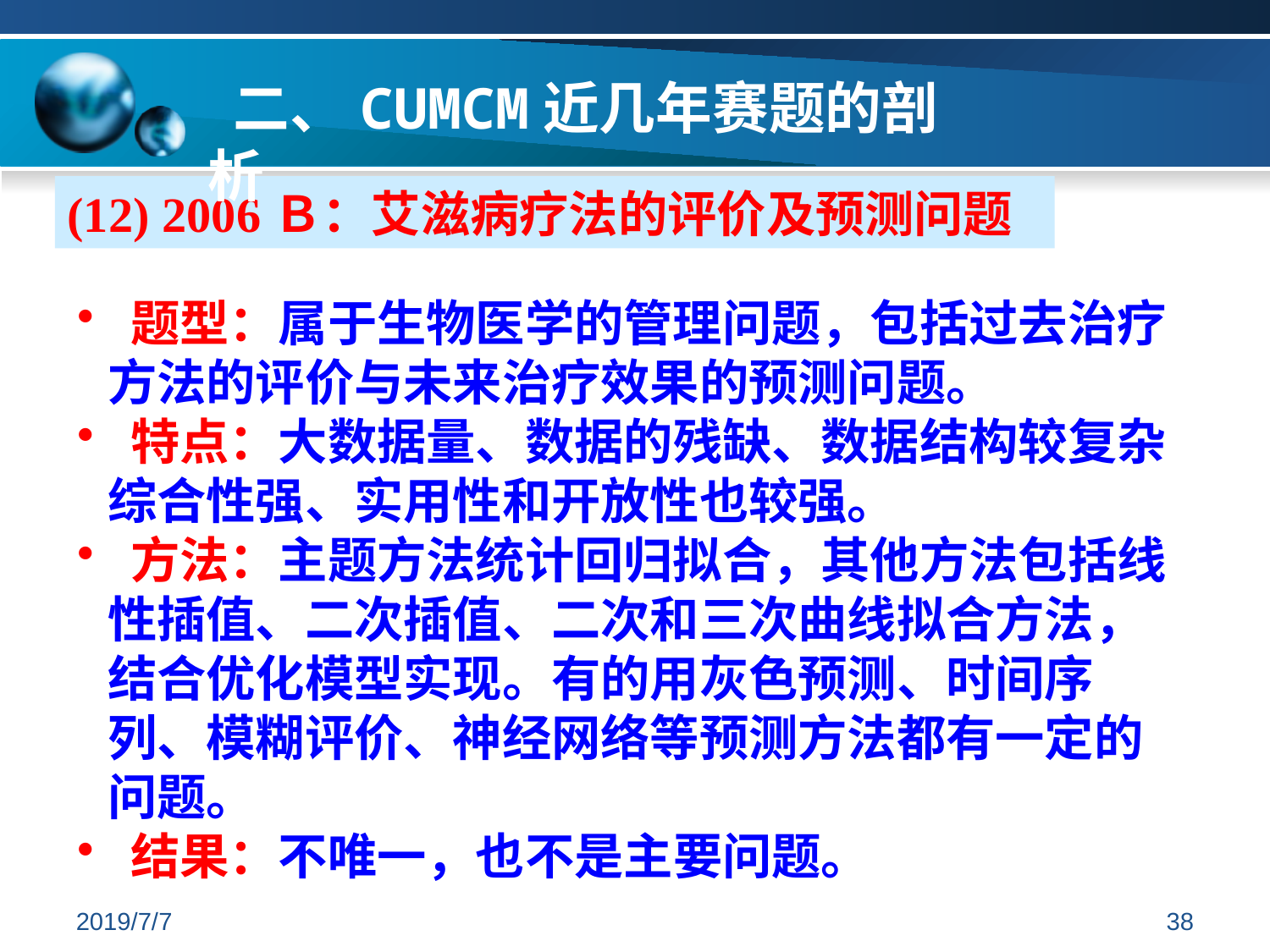

二、CUMCM近几年赛题的剖析
(12) 2006Ｂ：艾滋病疗法的评价及预测问题
 题型：属于生物医学的管理问题，包括过去治疗方法的评价与未来治疗效果的预测问题。
 特点：大数据量、数据的残缺、数据结构较复杂综合性强、实用性和开放性也较强。
 方法：主题方法统计回归拟合，其他方法包括线性插值、二次插值、二次和三次曲线拟合方法，结合优化模型实现。有的用灰色预测、时间序列、模糊评价、神经网络等预测方法都有一定的问题。
 结果：不唯一，也不是主要问题。
2019/7/7
38